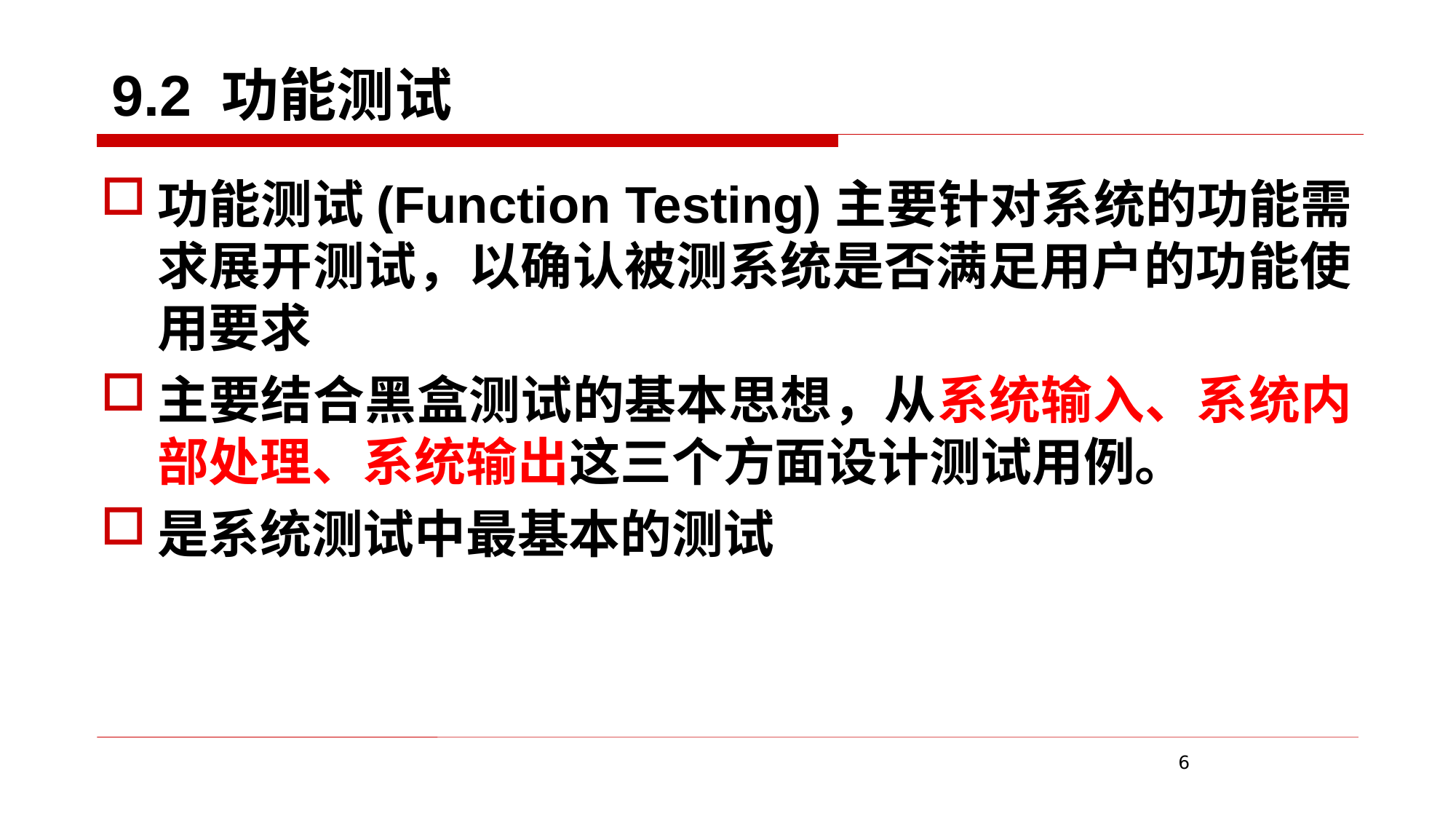

9.2 功能测试
功能测试(Function Testing)主要针对系统的功能需求展开测试，以确认被测系统是否满足用户的功能使用要求
主要结合黑盒测试的基本思想，从系统输入、系统内部处理、系统输出这三个方面设计测试用例。
是系统测试中最基本的测试
6